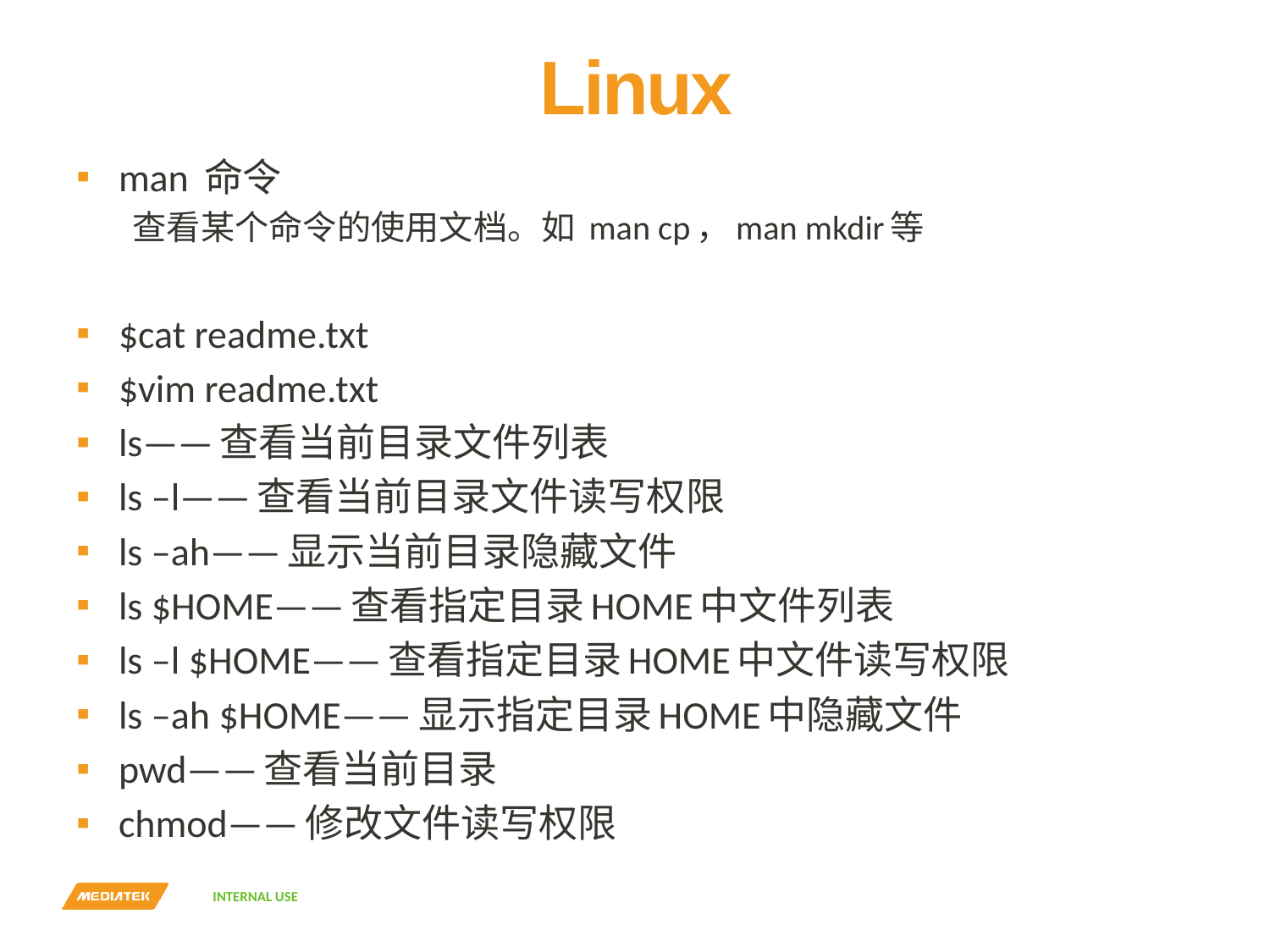

# Linux
man 命令
查看某个命令的使用文档。如 man cp，man mkdir等

$cat readme.txt
$vim readme.txt
ls——查看当前目录文件列表
ls –l——查看当前目录文件读写权限
ls –ah——显示当前目录隐藏文件
ls $HOME——查看指定目录HOME中文件列表
ls –l $HOME——查看指定目录HOME中文件读写权限
ls –ah $HOME——显示指定目录HOME中隐藏文件
pwd——查看当前目录
chmod——修改文件读写权限